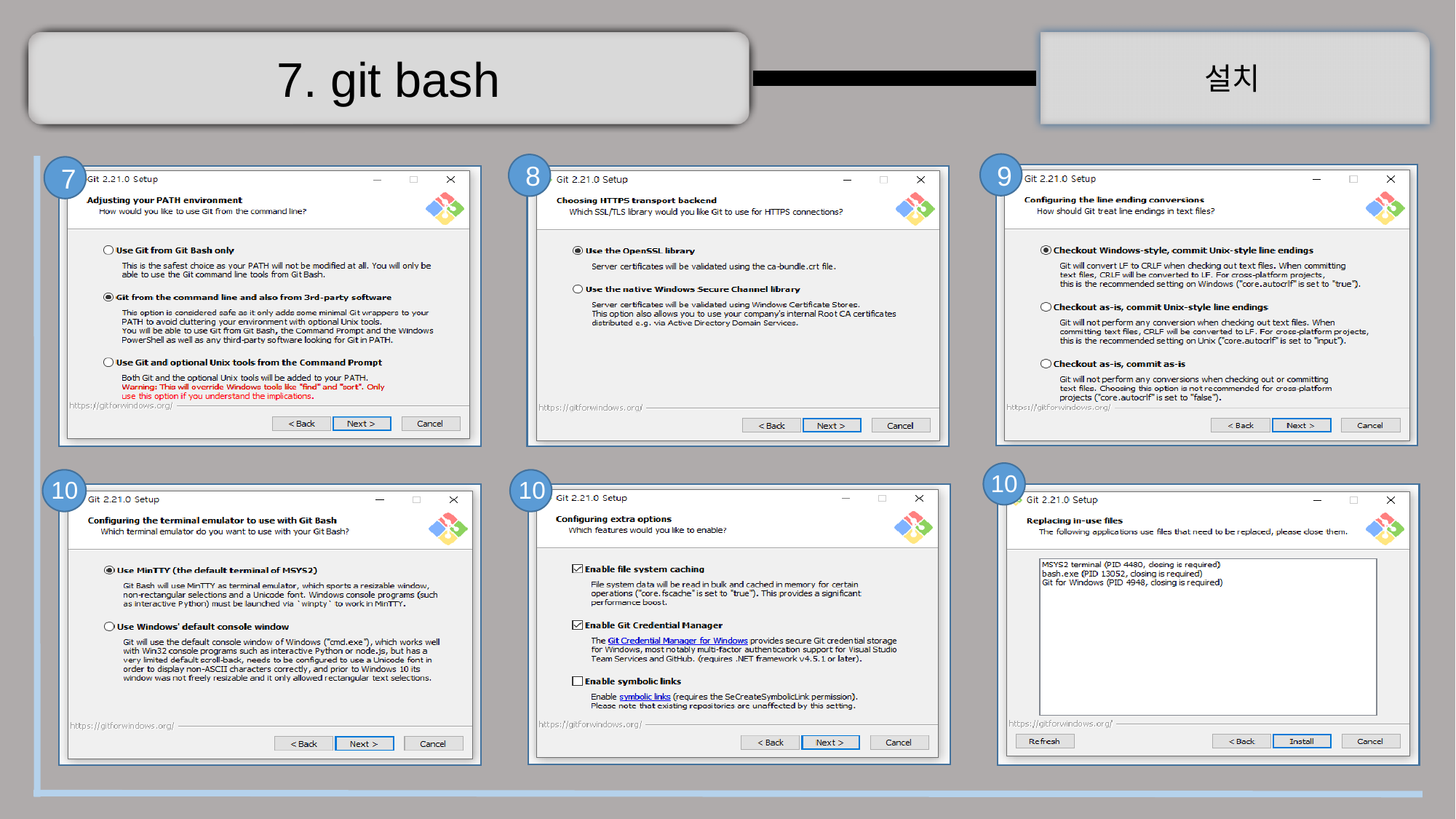

7. git bash
설치
9
8
7

10

10

10